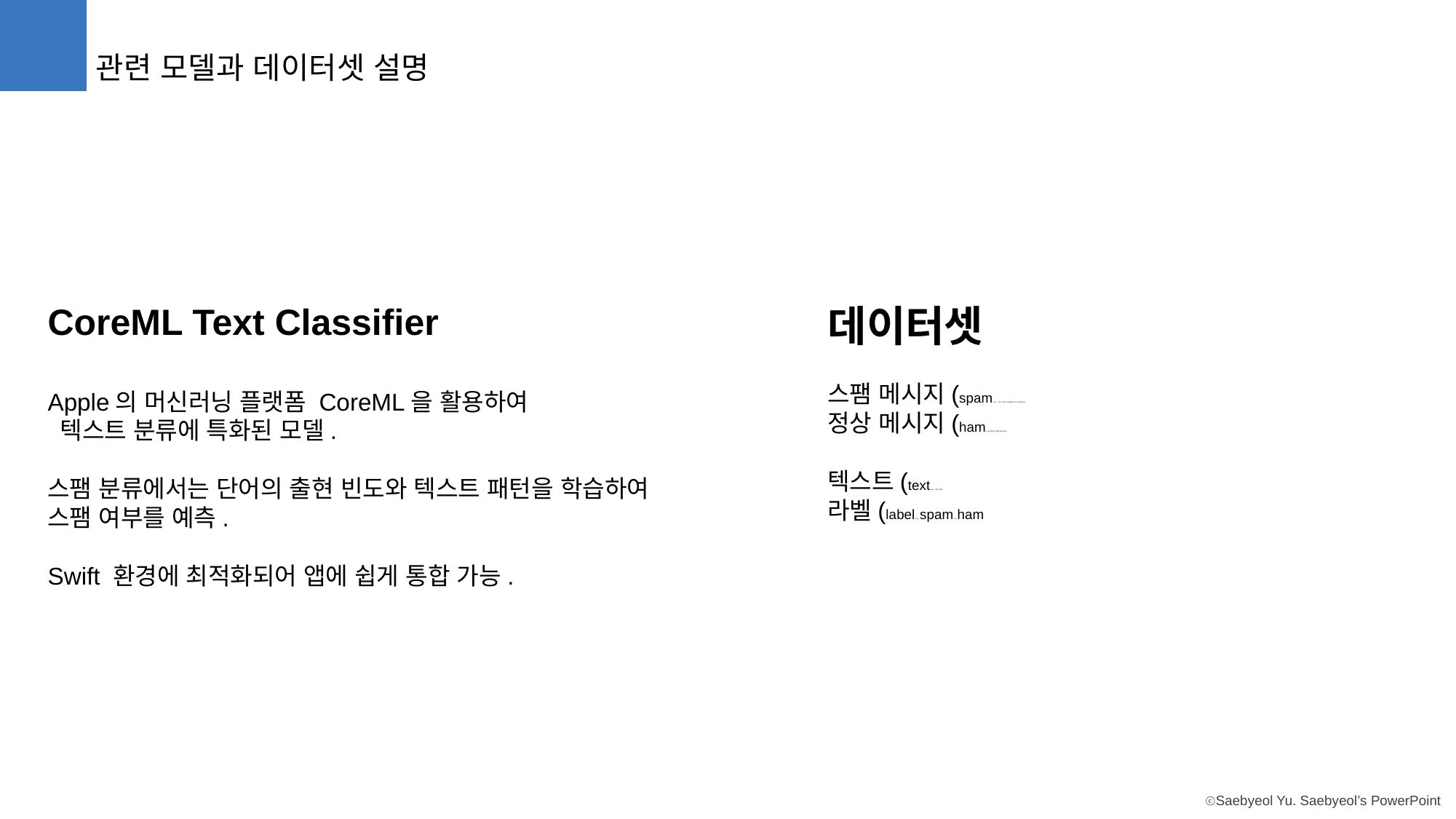

관련 모델과 데이터셋 설명
CoreML Text Classifier

Apple의 머신러닝 플랫폼 CoreML을 활용하여
 텍스트 분류에 특화된 모델.

스팸 분류에서는 단어의 출현 빈도와 텍스트 패턴을 학습하여
스팸 여부를 예측.

Swift 환경에 최적화되어 앱에 쉽게 통합 가능.

데이터셋

스팸 메시지(spam): 광고, 피싱, 바이러스 등 불필요하거나 위험한 메시지.
정상 메시지(ham): 일반 대화 또는 유용한 정보 메시지.

텍스트(text) 필드: 메시지 내용.
라벨(label) 필드: spam 또는 ham.